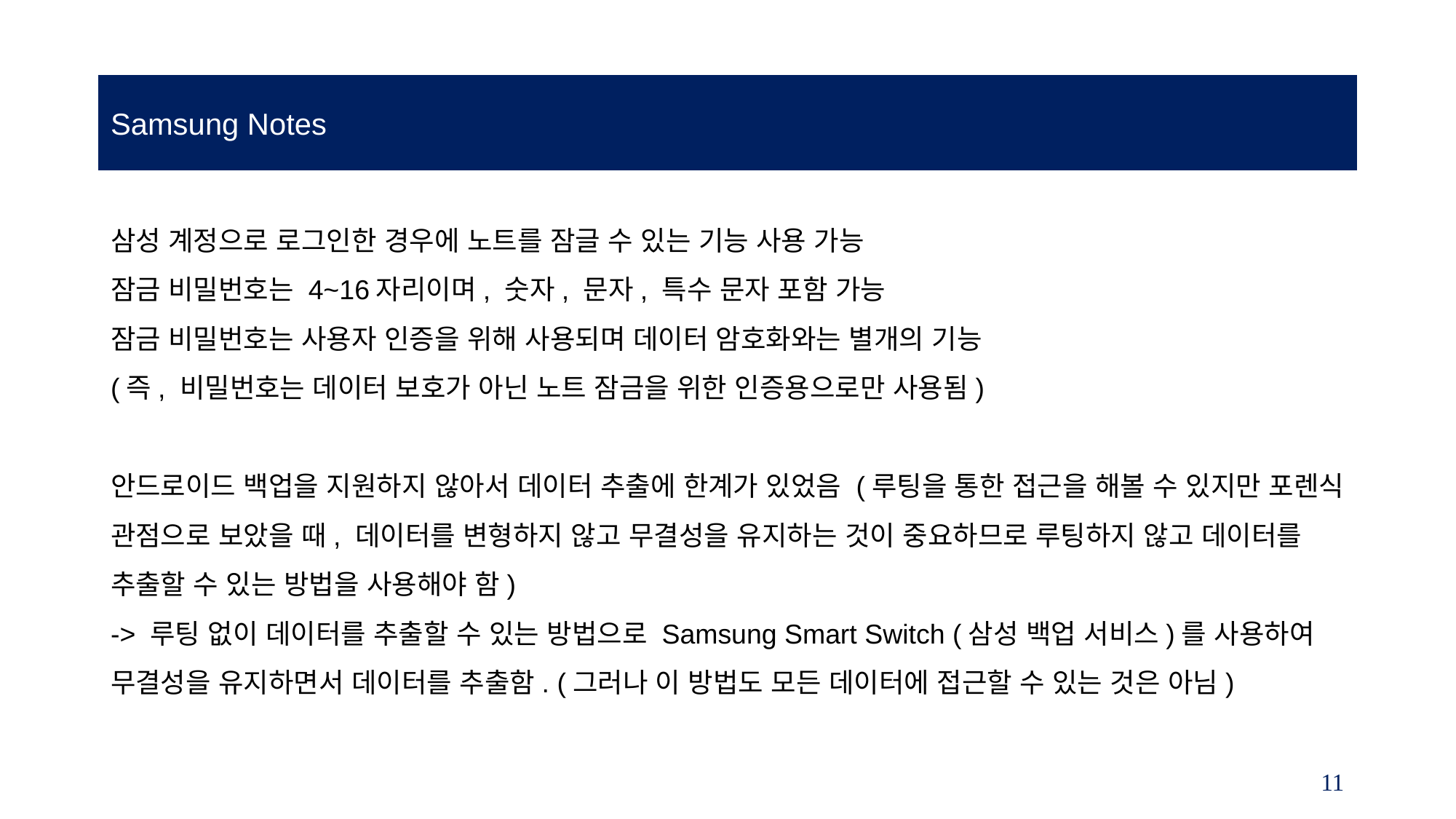

Samsung Notes
삼성 계정으로 로그인한 경우에 노트를 잠글 수 있는 기능 사용 가능
잠금 비밀번호는 4~16자리이며, 숫자, 문자, 특수 문자 포함 가능
잠금 비밀번호는 사용자 인증을 위해 사용되며 데이터 암호화와는 별개의 기능
(즉, 비밀번호는 데이터 보호가 아닌 노트 잠금을 위한 인증용으로만 사용됨)

안드로이드 백업을 지원하지 않아서 데이터 추출에 한계가 있었음 (루팅을 통한 접근을 해볼 수 있지만 포렌식 관점으로 보았을 때, 데이터를 변형하지 않고 무결성을 유지하는 것이 중요하므로 루팅하지 않고 데이터를 추출할 수 있는 방법을 사용해야 함)
-> 루팅 없이 데이터를 추출할 수 있는 방법으로 Samsung Smart Switch (삼성 백업 서비스)를 사용하여 무결성을 유지하면서 데이터를 추출함. (그러나 이 방법도 모든 데이터에 접근할 수 있는 것은 아님)
11